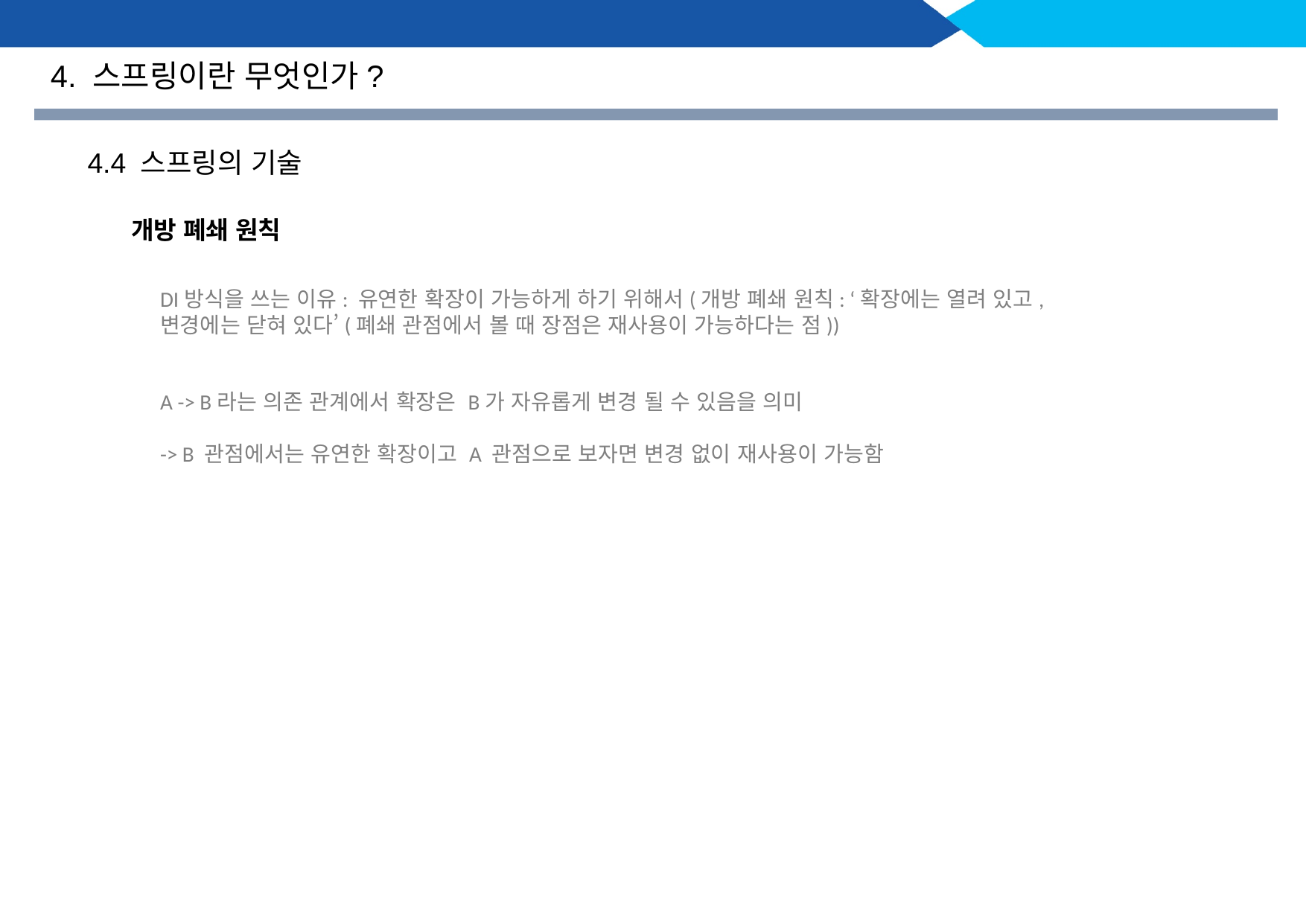

4. 스프링이란 무엇인가?
4.4 스프링의 기술
개방 폐쇄 원칙
DI방식을 쓰는 이유: 유연한 확장이 가능하게 하기 위해서(개방 폐쇄 원칙: ‘확장에는 열려 있고, 변경에는 닫혀 있다’(폐쇄 관점에서 볼 때 장점은 재사용이 가능하다는 점))
A -> B라는 의존 관계에서 확장은 B가 자유롭게 변경 될 수 있음을 의미

-> B 관점에서는 유연한 확장이고 A 관점으로 보자면 변경 없이 재사용이 가능함